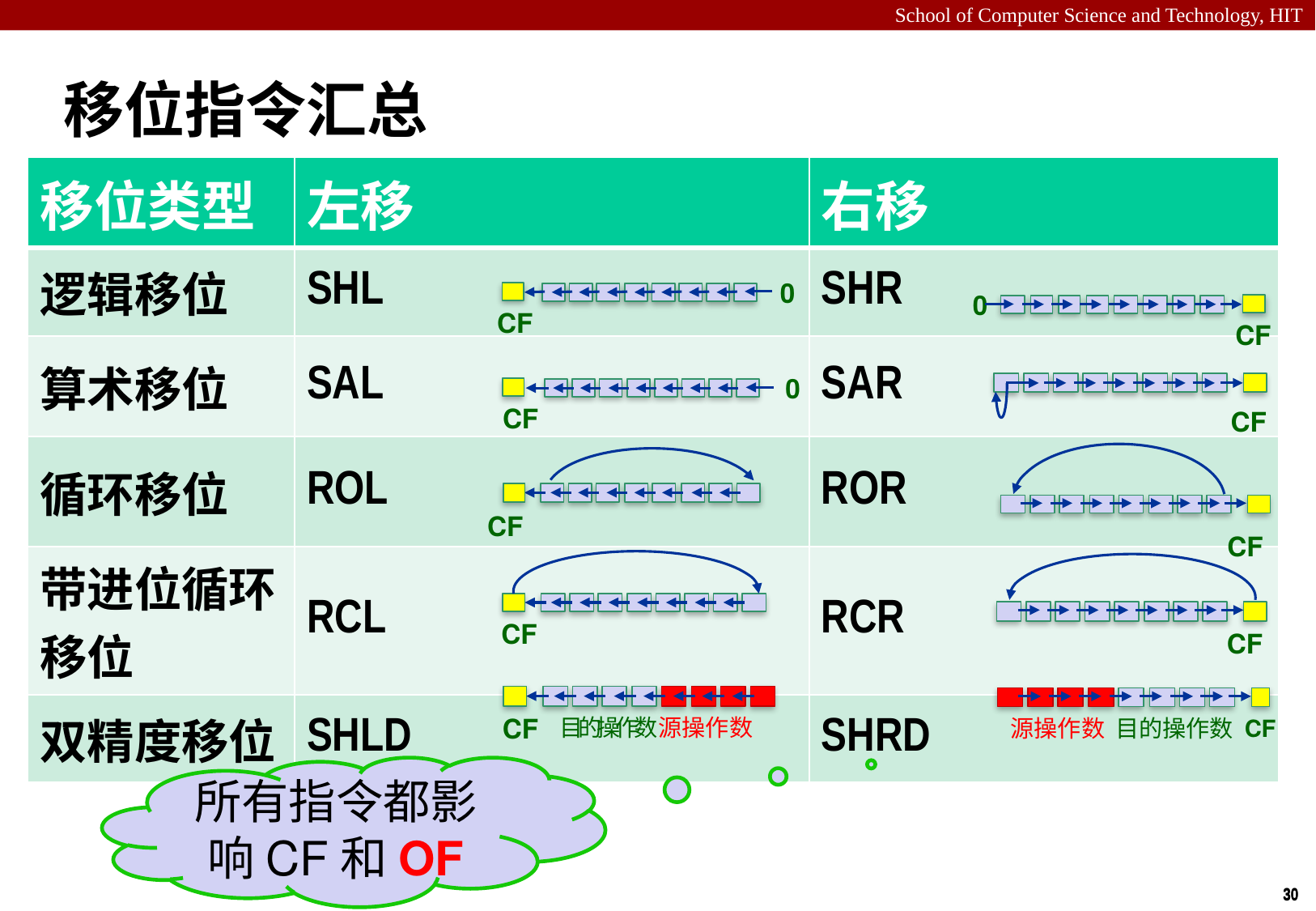

# 移位指令汇总
| 移位类型 | 左移 | 右移 |
| --- | --- | --- |
| 逻辑移位 | SHL | SHR |
| 算术移位 | SAL | SAR |
| 循环移位 | ROL | ROR |
| 带进位循环移位 | RCL | RCR |
| 双精度移位 | SHLD | SHRD |

CF

0
CF

0

CF
CF

0
CF

CF

CF

CF

CF

目的操作数     源操作数

源操作数  目的操作数 CF
所有指令都影响CF和OF